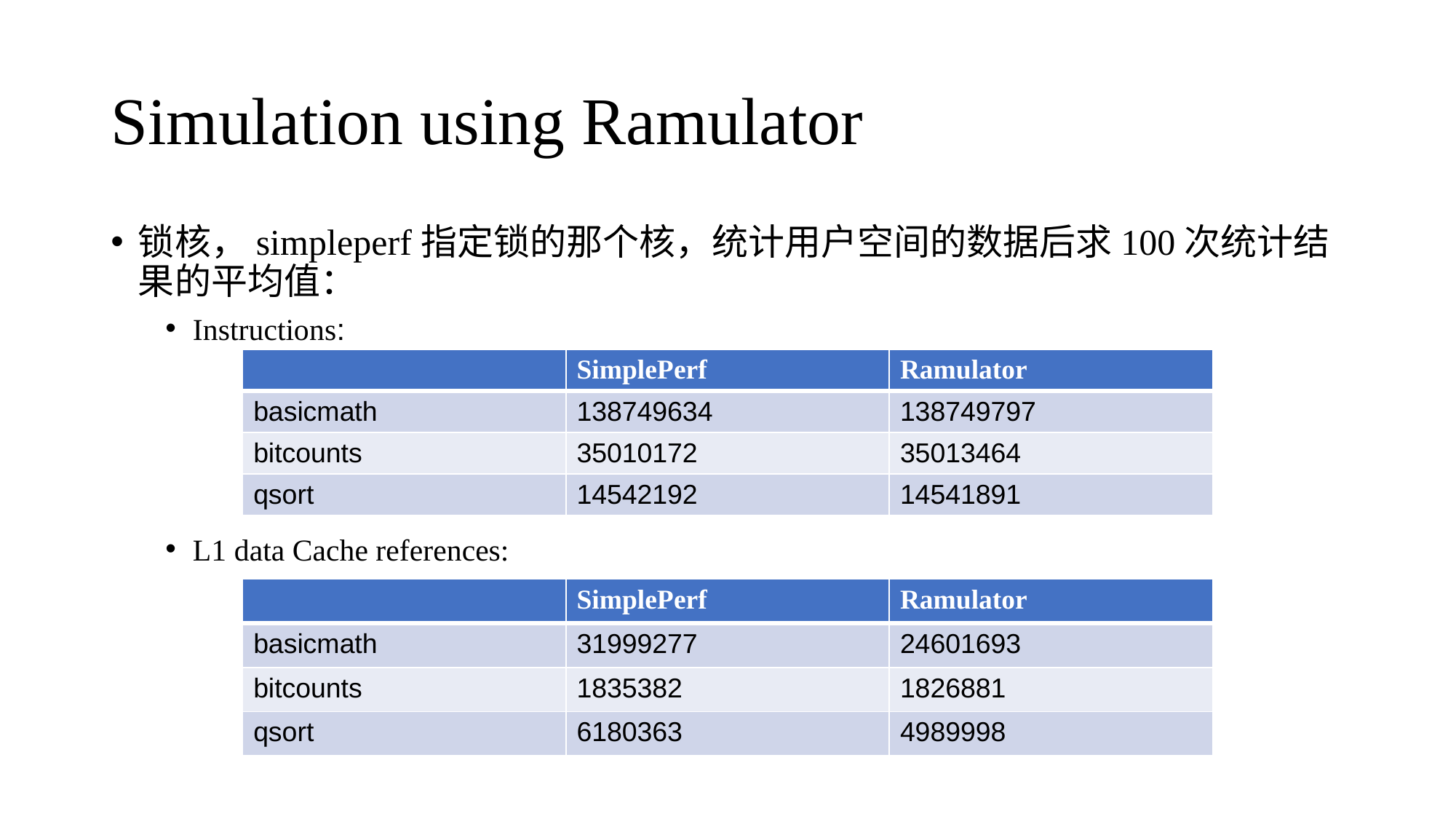

# Simulation using Ramulator
锁核，simpleperf指定锁的那个核，统计用户空间的数据后求100次统计结果的平均值：
Instructions:

L1 data Cache references:

|  | SimplePerf | Ramulator |
| --- | --- | --- |
| basicmath | 138749634 | 138749797 |
| bitcounts | 35010172 | 35013464 |
| qsort | 14542192 | 14541891 |
|  | SimplePerf | Ramulator |
| --- | --- | --- |
| basicmath | 31999277 | 24601693 |
| bitcounts | 1835382 | 1826881 |
| qsort | 6180363 | 4989998 |